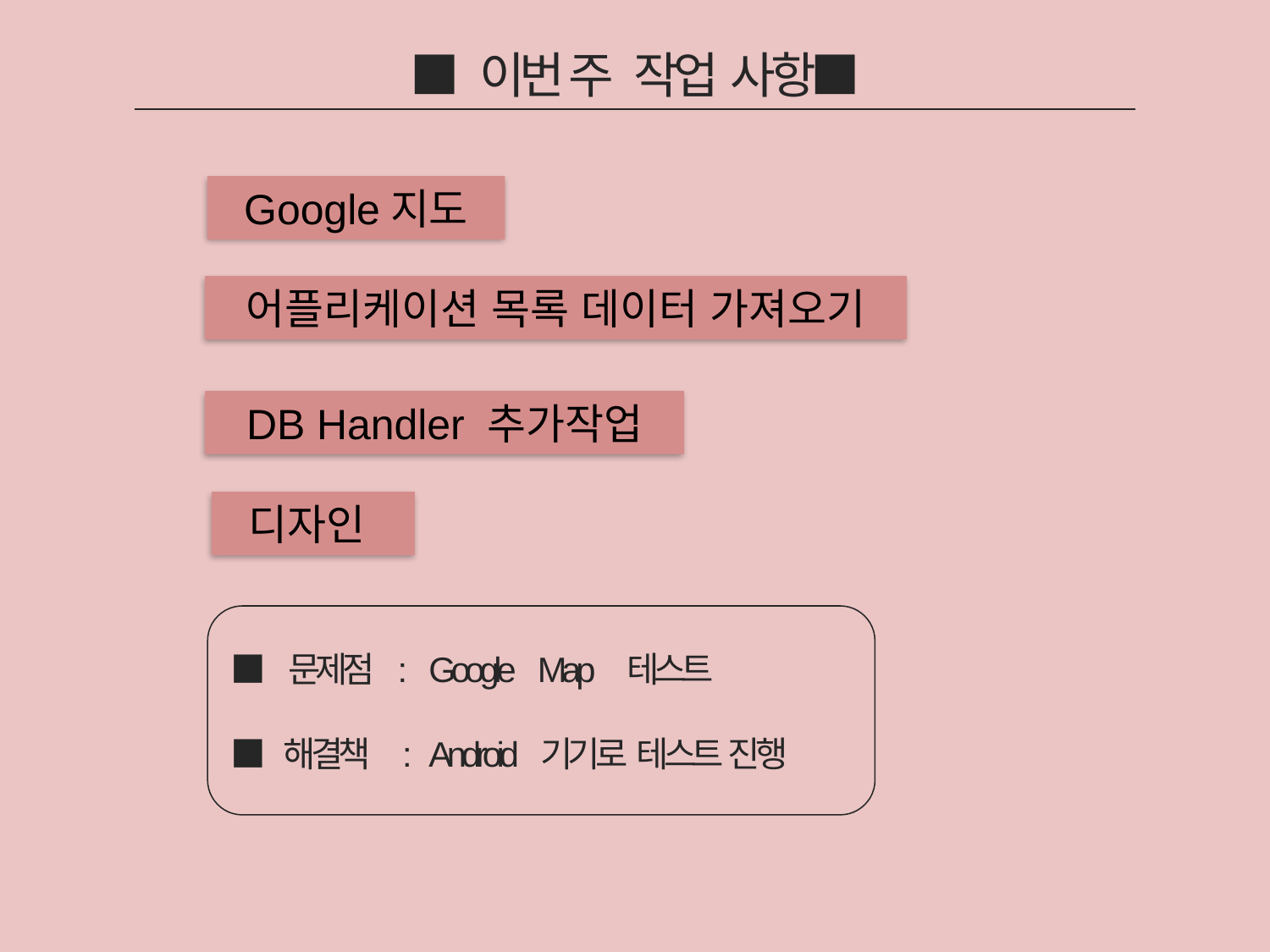

■ 이번 주   작업  사항■
Google지도
어플리케이션 목록 데이터 가져오기
DB Handler 추가작업
디자인
■   문제점   :      Google      Map     테스트
■  해결책     :     Android   기기로   테스트  진행